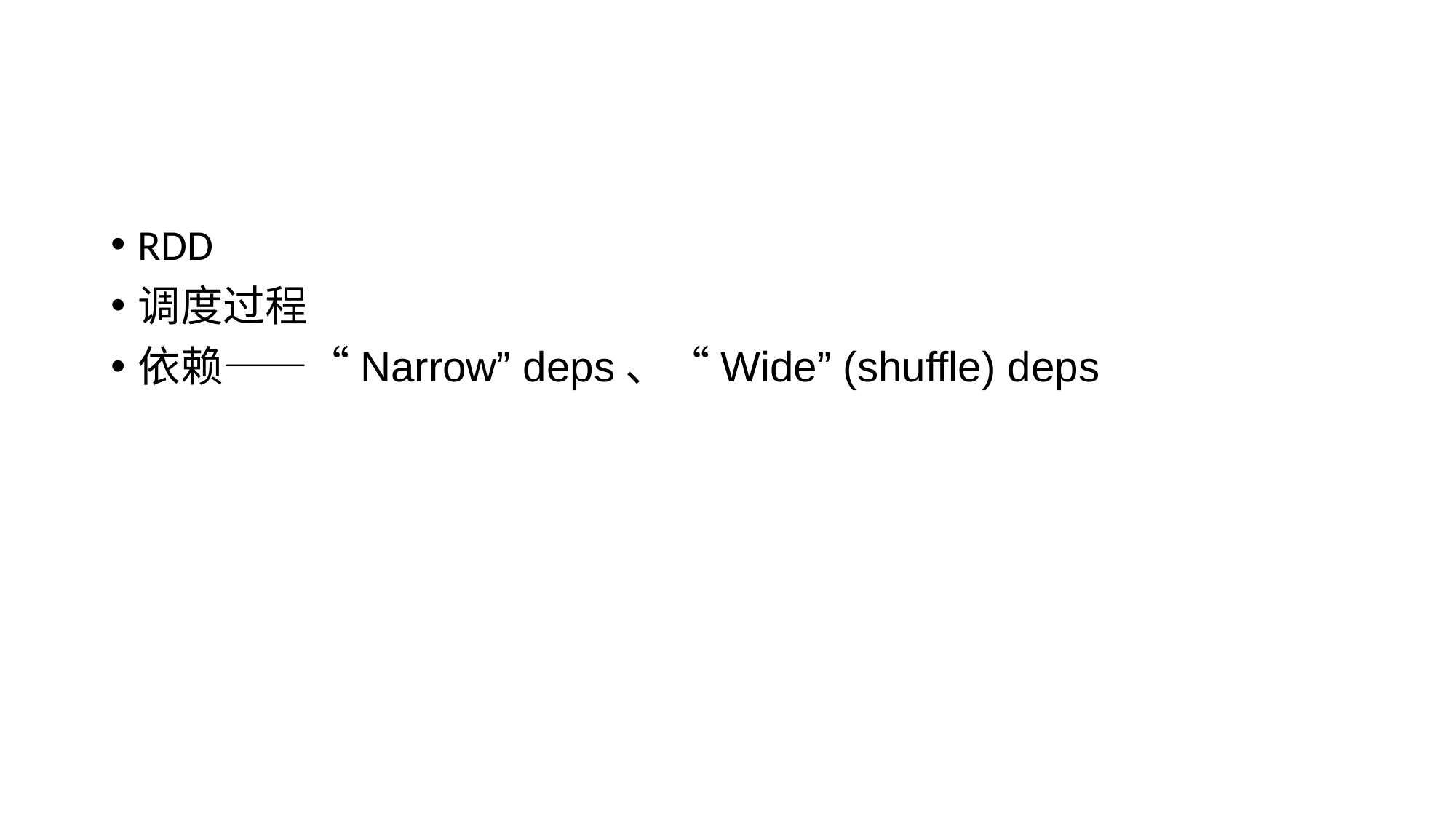

#
RDD
调度过程
依赖——“Narrow” deps、“Wide” (shuffle) deps